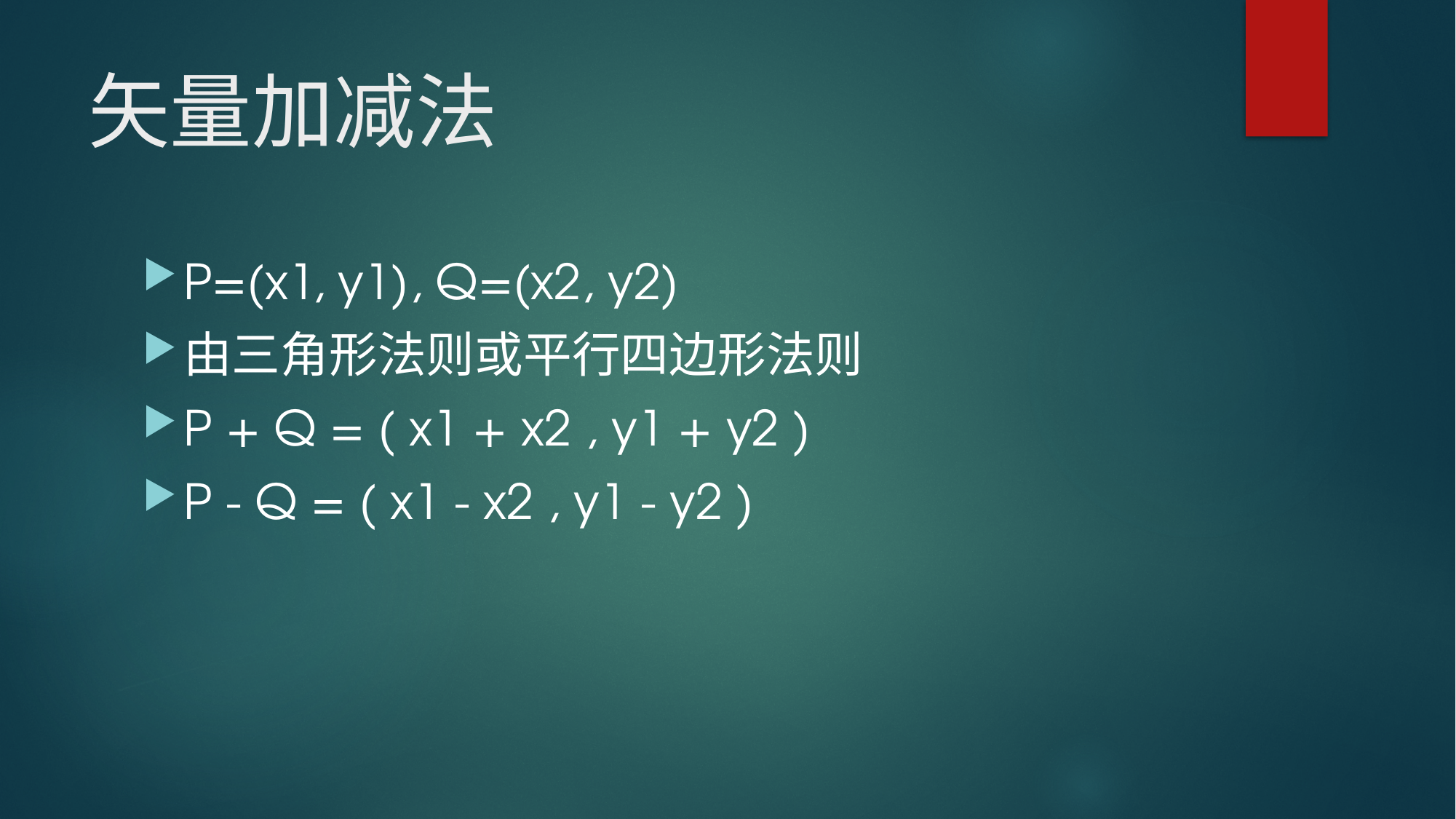

# 矢量加减法
P=(x1, y1), Q=(x2, y2)
由三角形法则或平行四边形法则
P + Q = ( x1 + x2 , y1 + y2 )
P - Q = ( x1 - x2 , y1 - y2 )